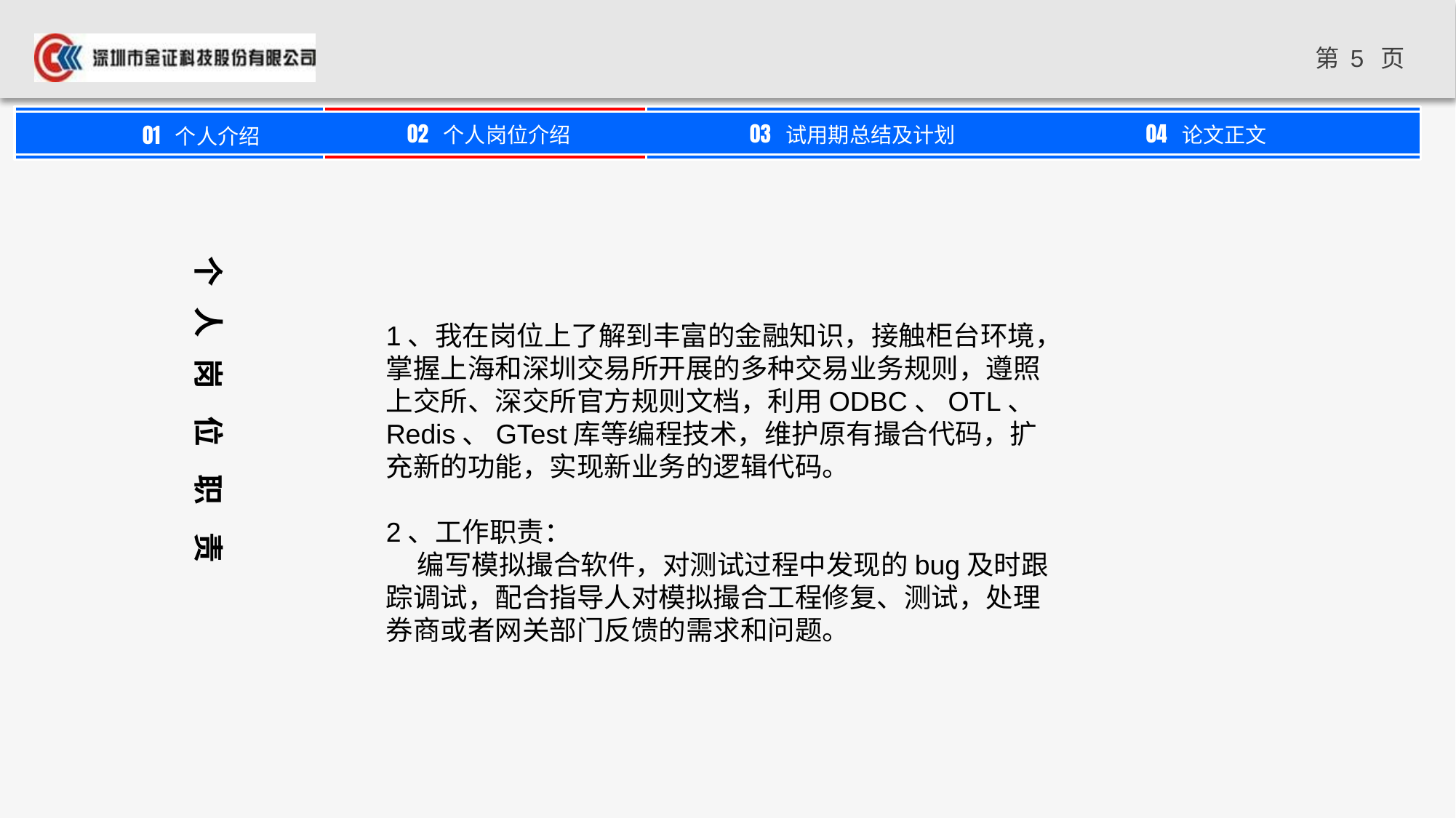

个   人   岗    位    职    责

1、我在岗位上了解到丰富的金融知识，接触柜台环境，掌握上海和深圳交易所开展的多种交易业务规则，遵照上交所、深交所官方规则文档，利用ODBC、OTL、Redis、GTest库等编程技术，维护原有撮合代码，扩充新的功能，实现新业务的逻辑代码。

2、工作职责：
    编写模拟撮合软件，对测试过程中发现的bug及时跟踪调试，配合指导人对模拟撮合工程修复、测试，处理券商或者网关部门反馈的需求和问题。